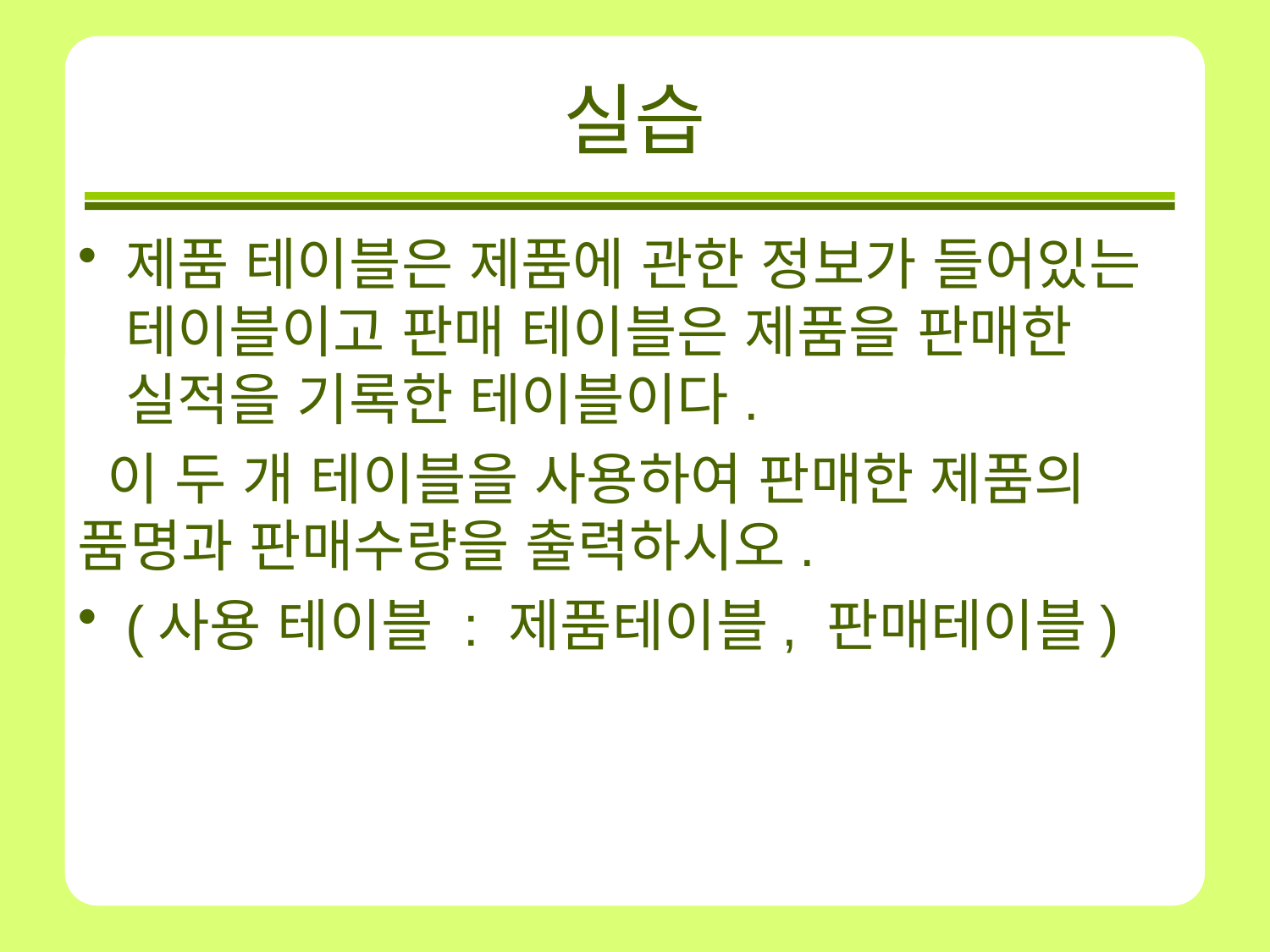

# 실습
제품 테이블은 제품에 관한 정보가 들어있는 테이블이고 판매 테이블은 제품을 판매한 실적을 기록한 테이블이다.
 이 두 개 테이블을 사용하여 판매한 제품의 품명과 판매수량을 출력하시오.
(사용 테이블 : 제품테이블, 판매테이블)